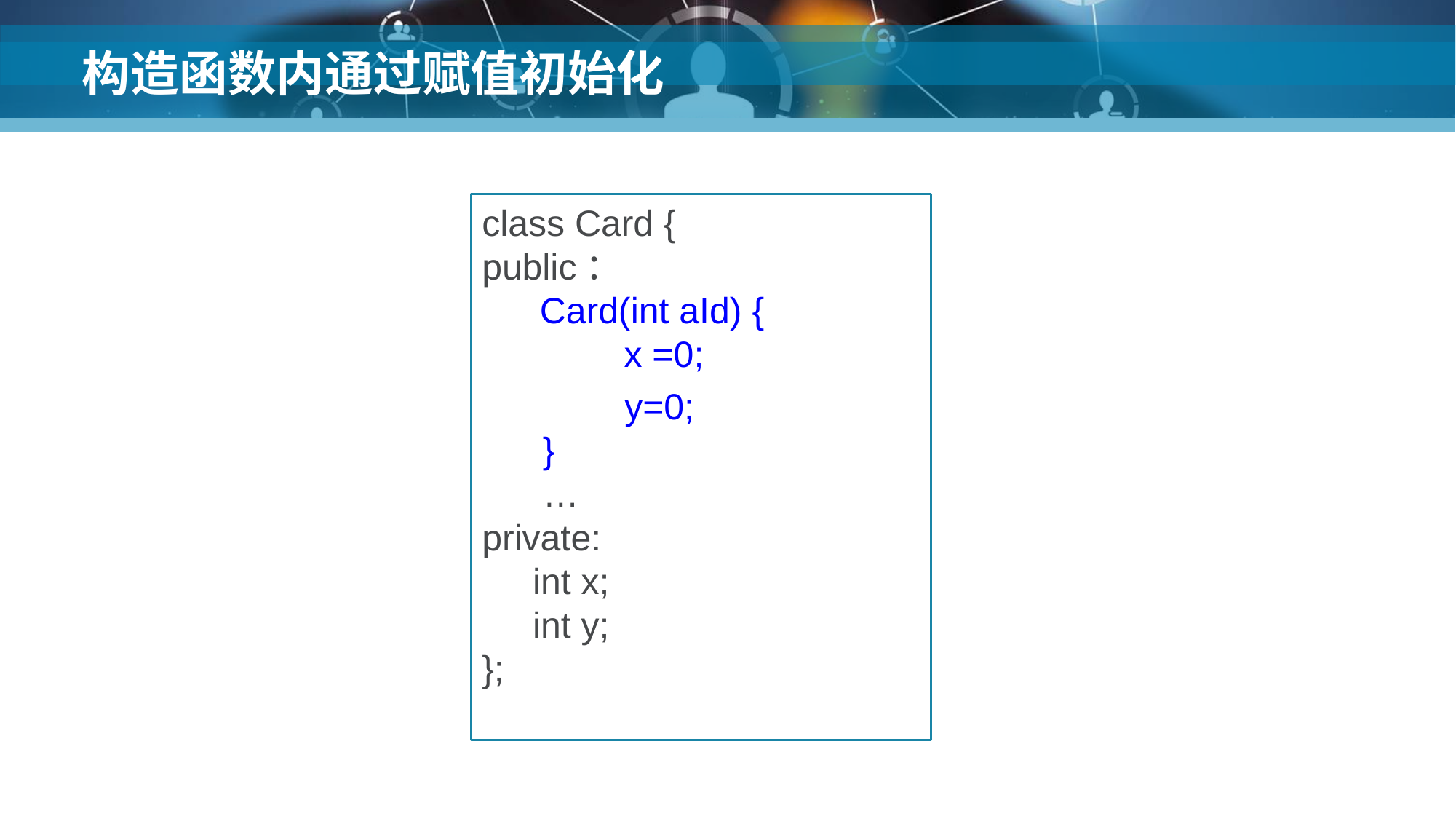

# 构造函数内通过赋值初始化
class Card {
public：
      Card(int aId) {
              x =0;
              y=0;
      }
      …
private:
     int x;
     int y;
};